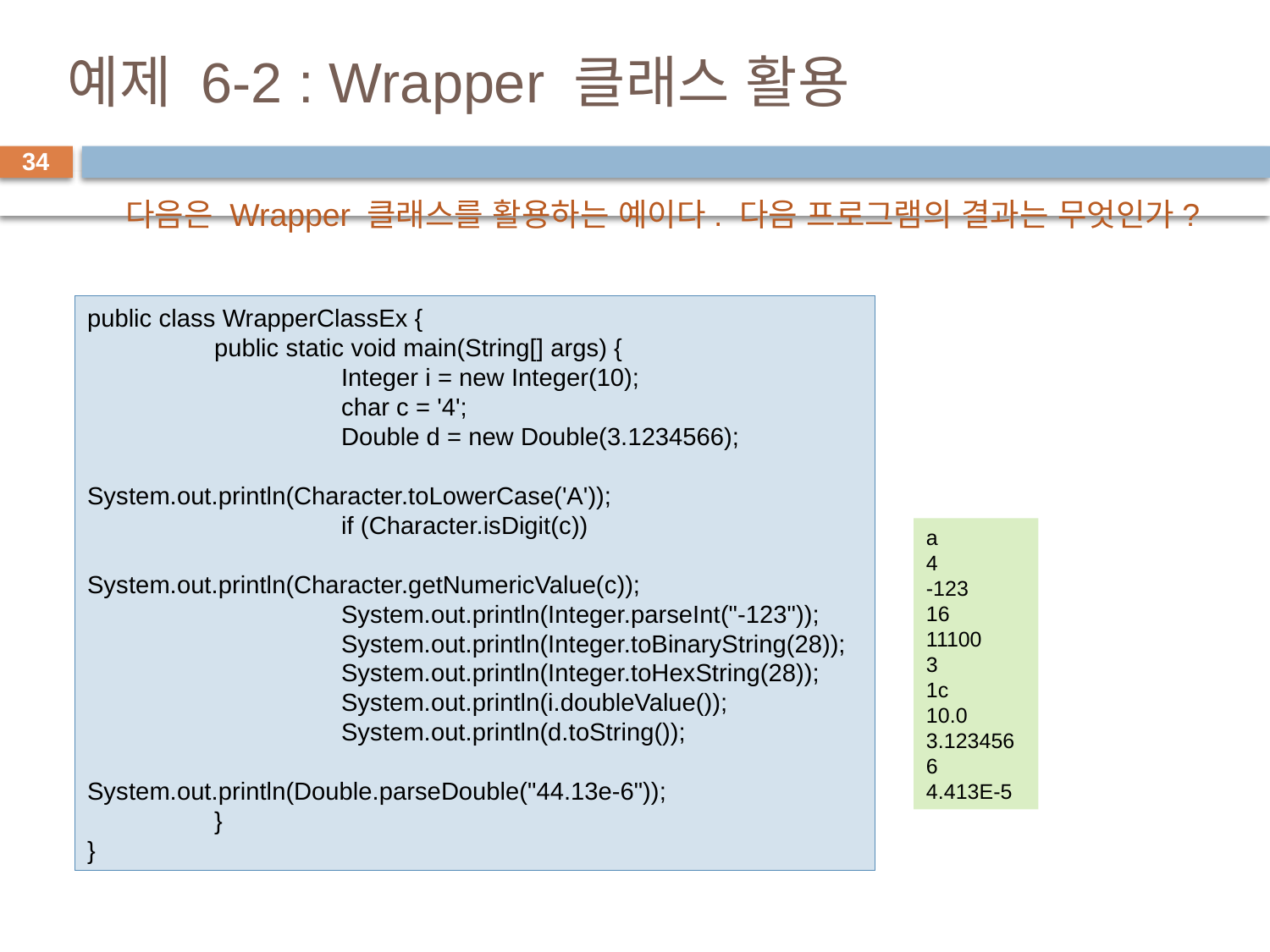

# 예제 6-2 : Wrapper 클래스 활용
34
다음은 Wrapper 클래스를 활용하는 예이다. 다음 프로그램의 결과는 무엇인가?
public class WrapperClassEx {
	public static void main(String[] args) {
		Integer i = new Integer(10);
		char c = '4';
		Double d = new Double(3.1234566);
		System.out.println(Character.toLowerCase('A'));
		if (Character.isDigit(c))
			System.out.println(Character.getNumericValue(c));
		System.out.println(Integer.parseInt("-123"));
		System.out.println(Integer.toBinaryString(28));
		System.out.println(Integer.toHexString(28));
		System.out.println(i.doubleValue());
		System.out.println(d.toString());
		System.out.println(Double.parseDouble("44.13e-6"));
	}
}
a
4
-123
16
11100
3
1c
10.0
3.1234566
4.413E-5